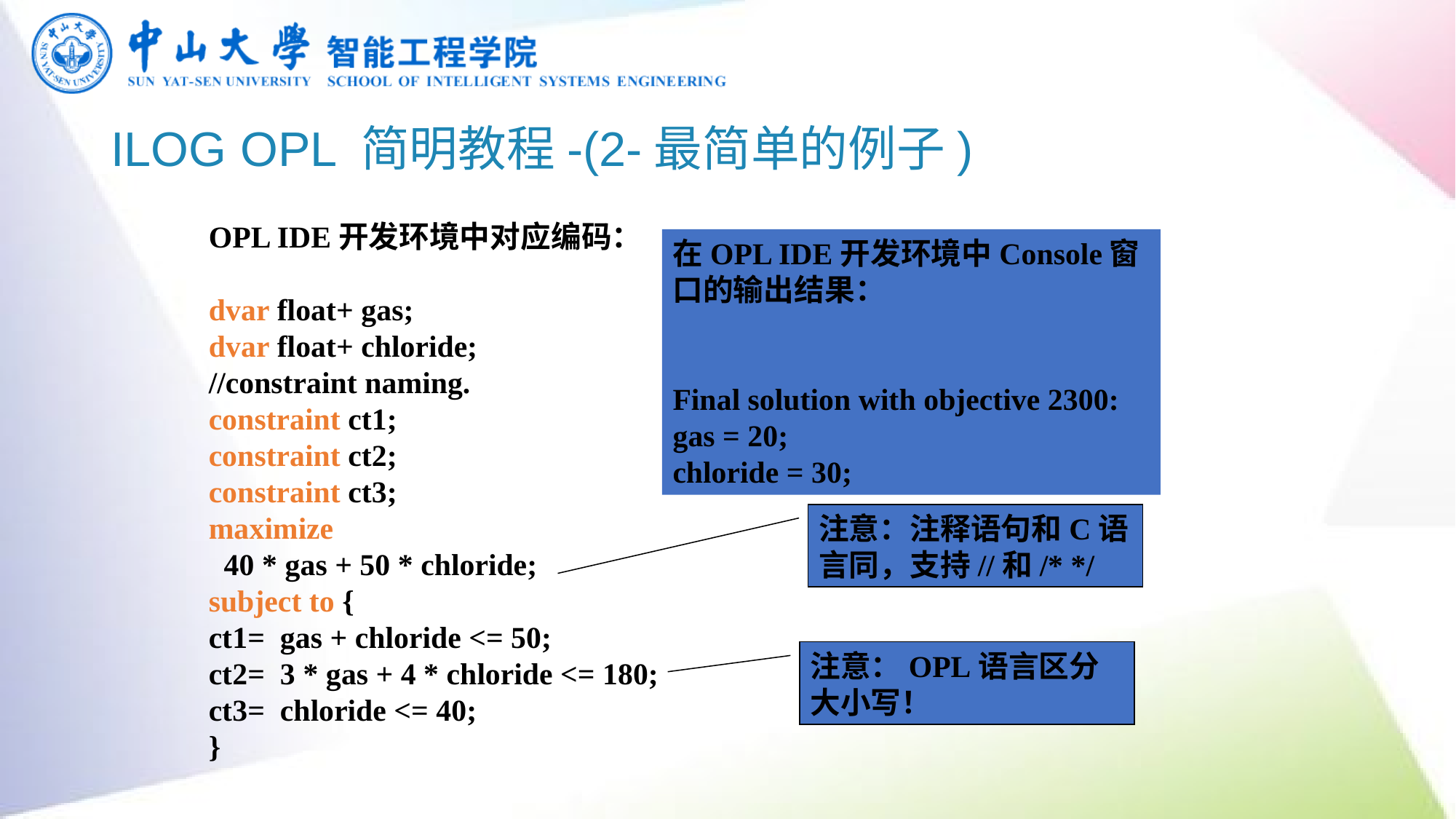

# ILOG OPL 简明教程-(2-最简单的例子)
OPL IDE开发环境中对应编码：

dvar float+ gas;
dvar float+ chloride;
//constraint naming.
constraint ct1;
constraint ct2;
constraint ct3;
maximize
  40 * gas + 50 * chloride;
subject to {
ct1=  gas + chloride <= 50;
ct2=  3 * gas + 4 * chloride <= 180;
ct3=  chloride <= 40;
}
在OPL IDE开发环境中Console窗口的输出结果：

Final solution with objective 2300:
gas = 20;
chloride = 30;
注意：注释语句和C语言同，支持//和/* */
注意：OPL语言区分大小写！